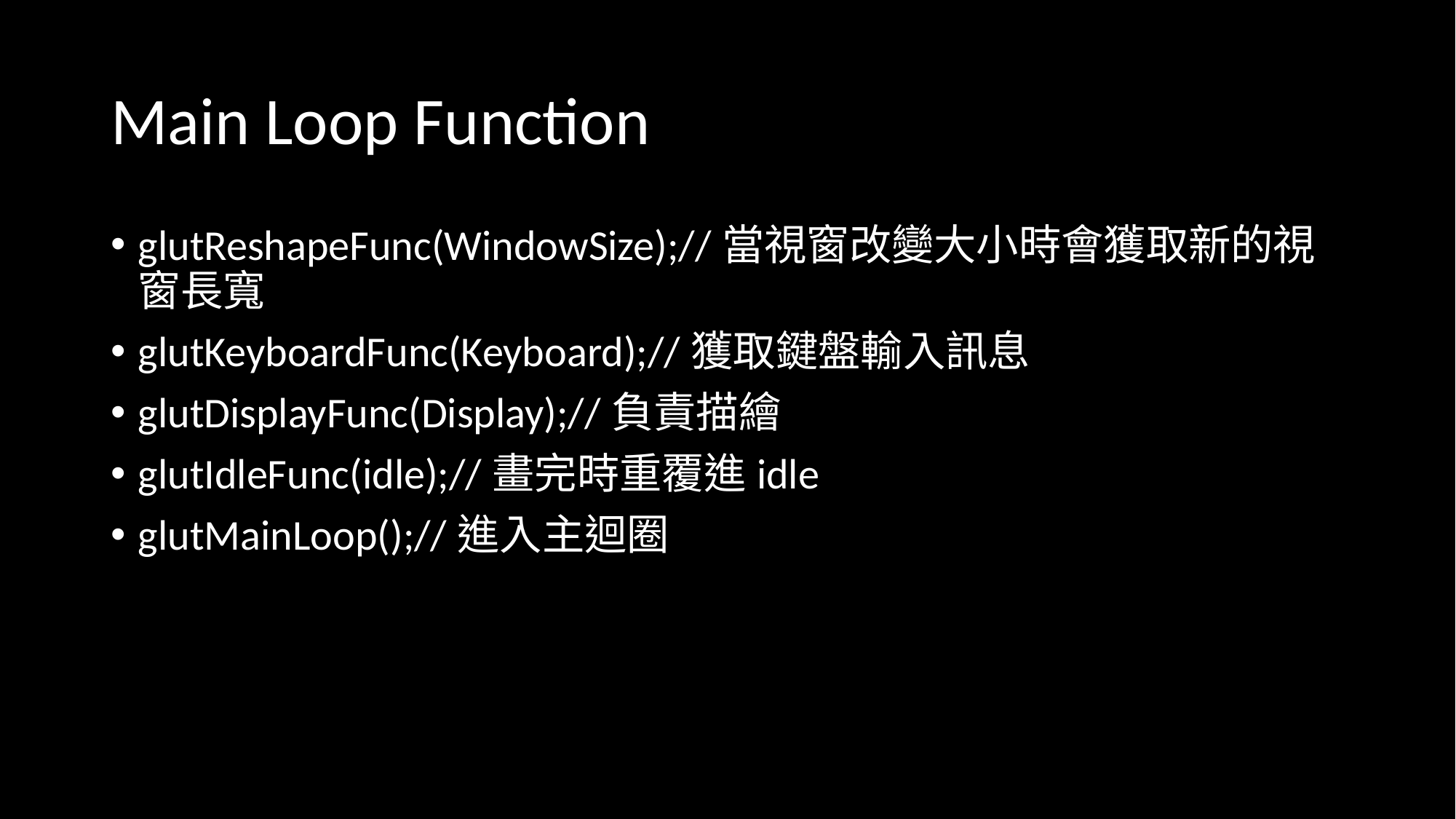

# Main Loop Function
glutReshapeFunc(WindowSize);//當視窗改變大小時會獲取新的視窗長寬
glutKeyboardFunc(Keyboard);//獲取鍵盤輸入訊息
glutDisplayFunc(Display);//負責描繪
glutIdleFunc(idle);//畫完時重覆進idle
glutMainLoop();//進入主迴圈